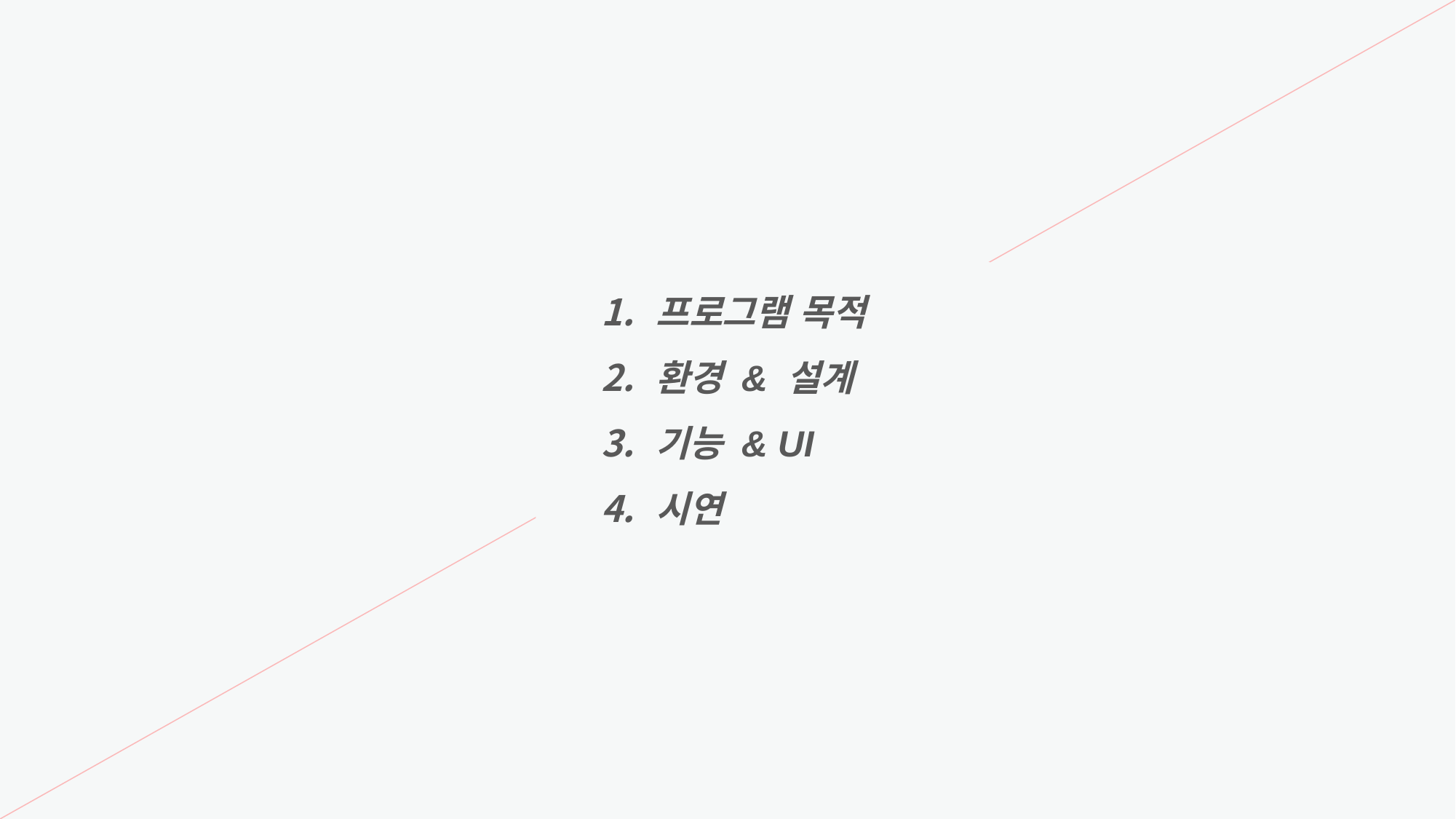

프로그램 목적
환경 & 설계
기능 & UI
시연